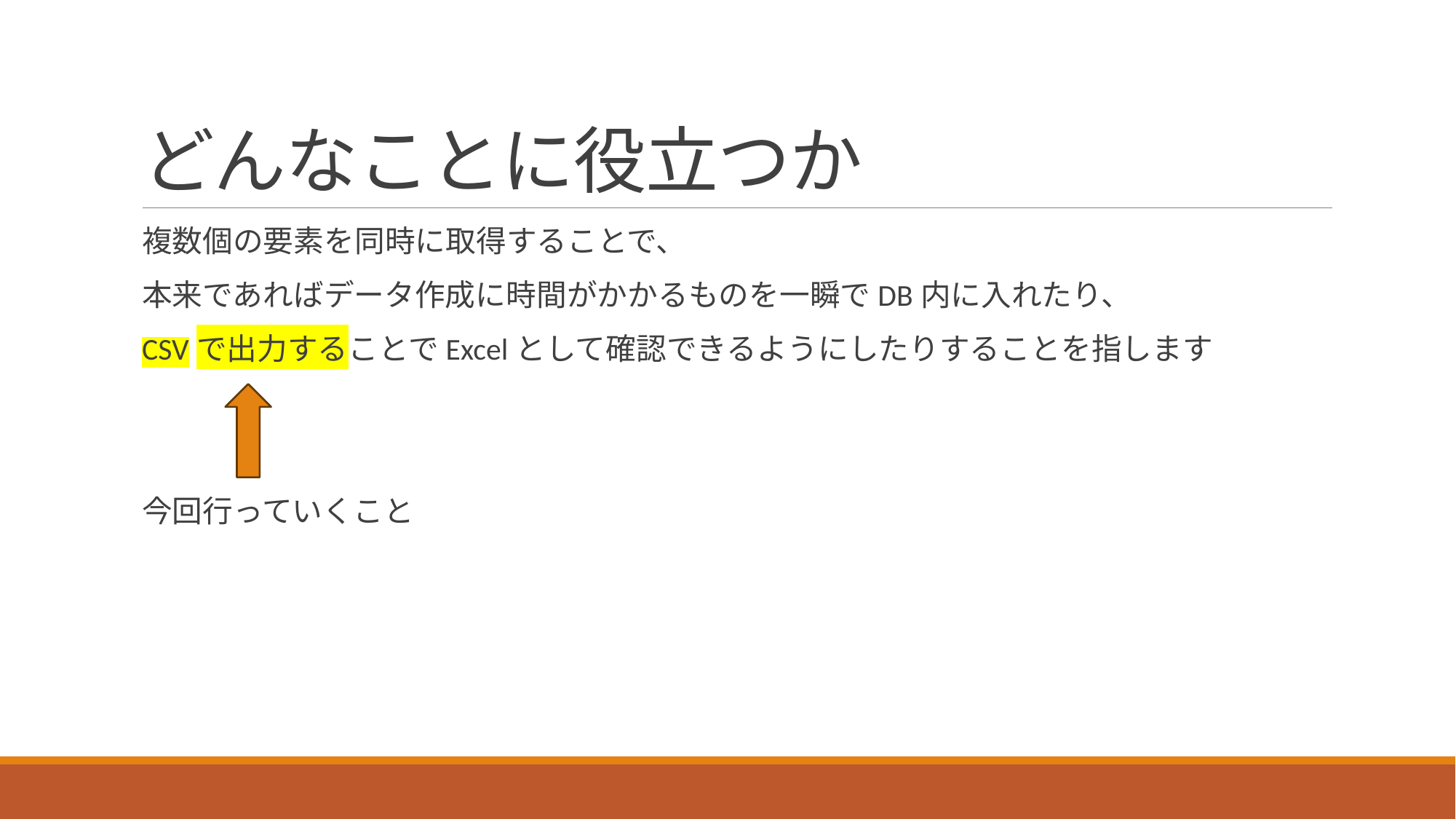

# どんなことに役立つか
複数個の要素を同時に取得することで、
本来であればデータ作成に時間がかかるものを一瞬でDB内に入れたり、
CSVで出力することでExcelとして確認できるようにしたりすることを指します

今回行っていくこと